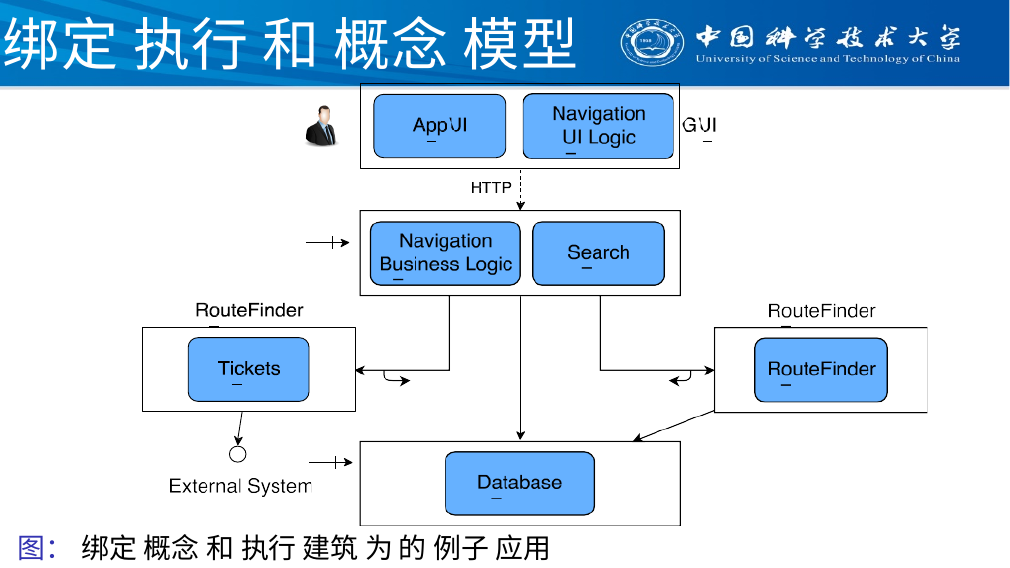

# 绑定 执行 和 概念 模型

图： 绑定 概念 和 执行 建筑 为 的 例子 应用